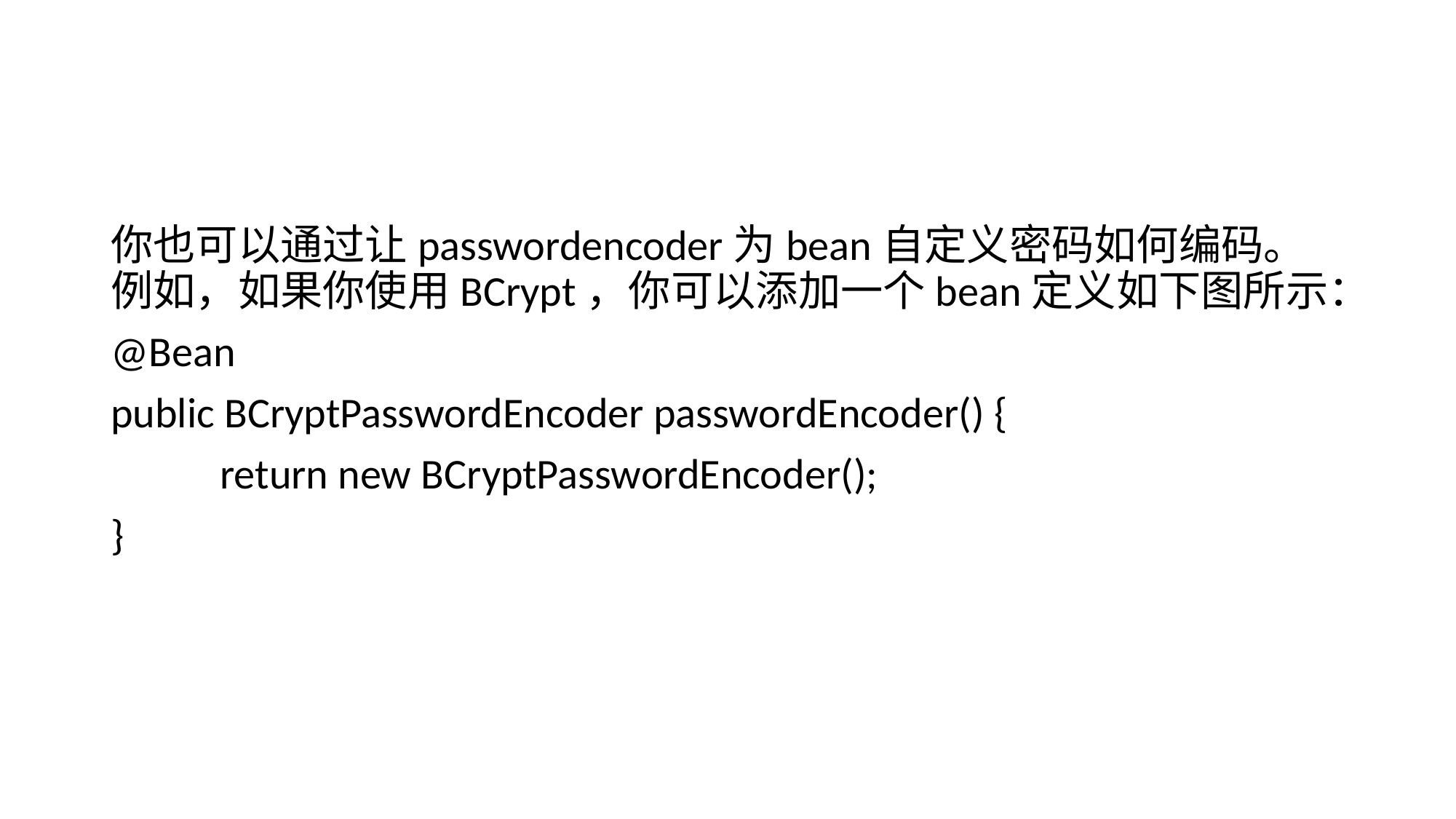

#
你也可以通过让passwordencoder为bean自定义密码如何编码。 例如，如果你使用BCrypt，你可以添加一个bean定义如下图所示：
@Bean
public BCryptPasswordEncoder passwordEncoder() {
	return new BCryptPasswordEncoder();
}